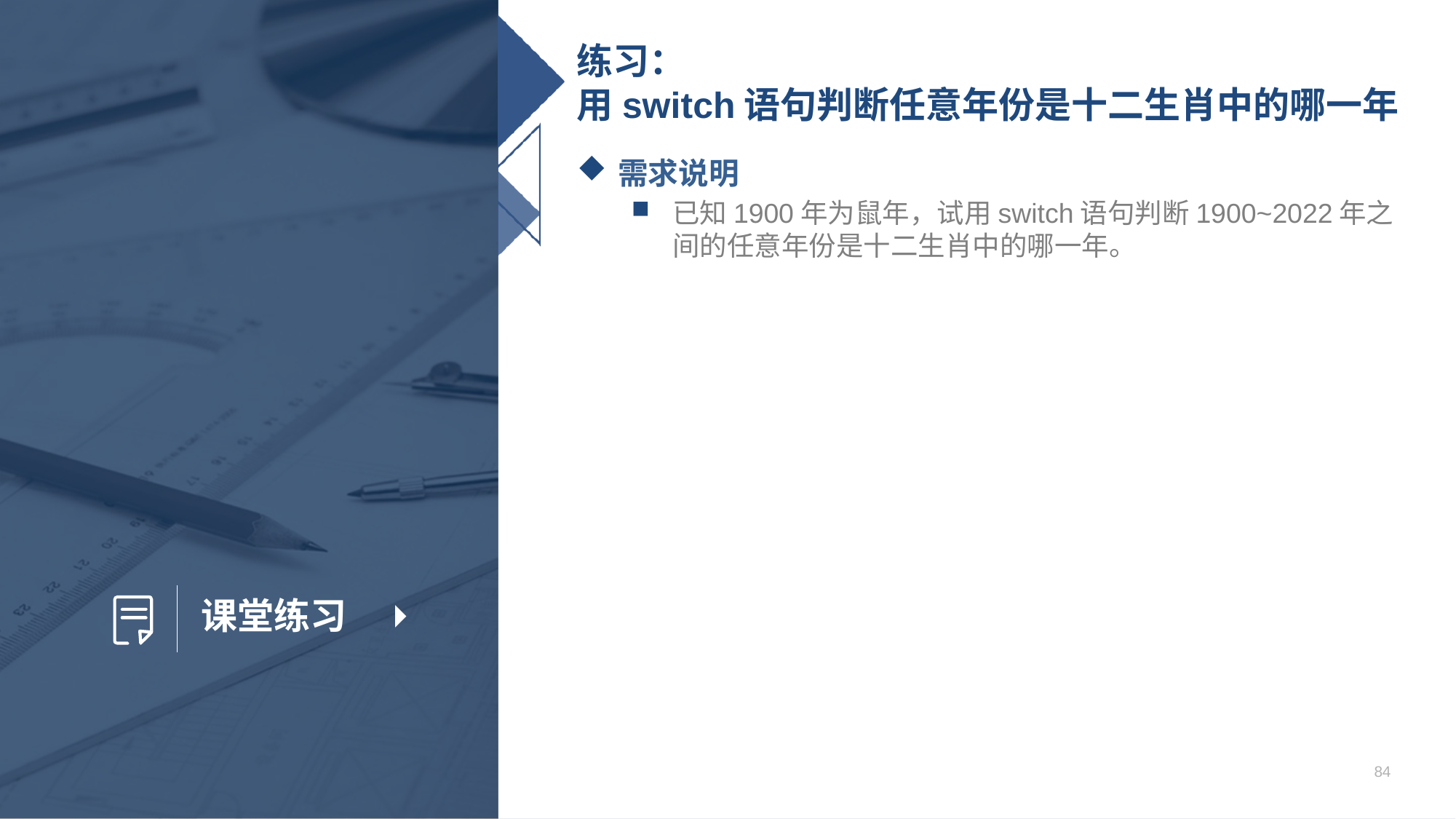

# 练习： 用switch语句判断任意年份是十二生肖中的哪一年
需求说明
已知1900年为鼠年，试用switch语句判断1900~2022年之间的任意年份是十二生肖中的哪一年。
84